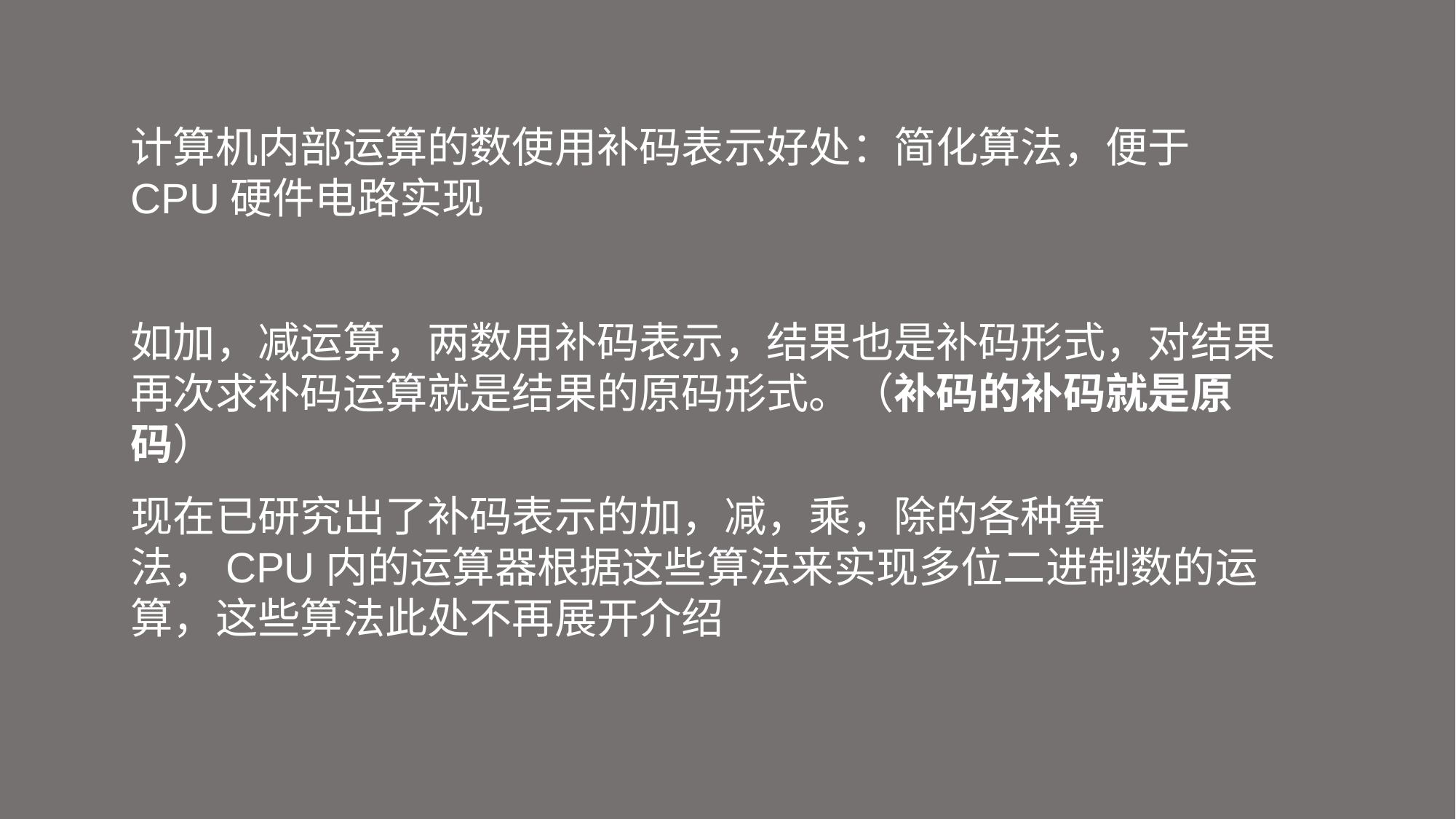

计算机内部运算的数使用补码表示好处：简化算法，便于CPU硬件电路实现

如加，减运算，两数用补码表示，结果也是补码形式，对结果再次求补码运算就是结果的原码形式。（补码的补码就是原码）
现在已研究出了补码表示的加，减，乘，除的各种算法，CPU内的运算器根据这些算法来实现多位二进制数的运算，这些算法此处不再展开介绍